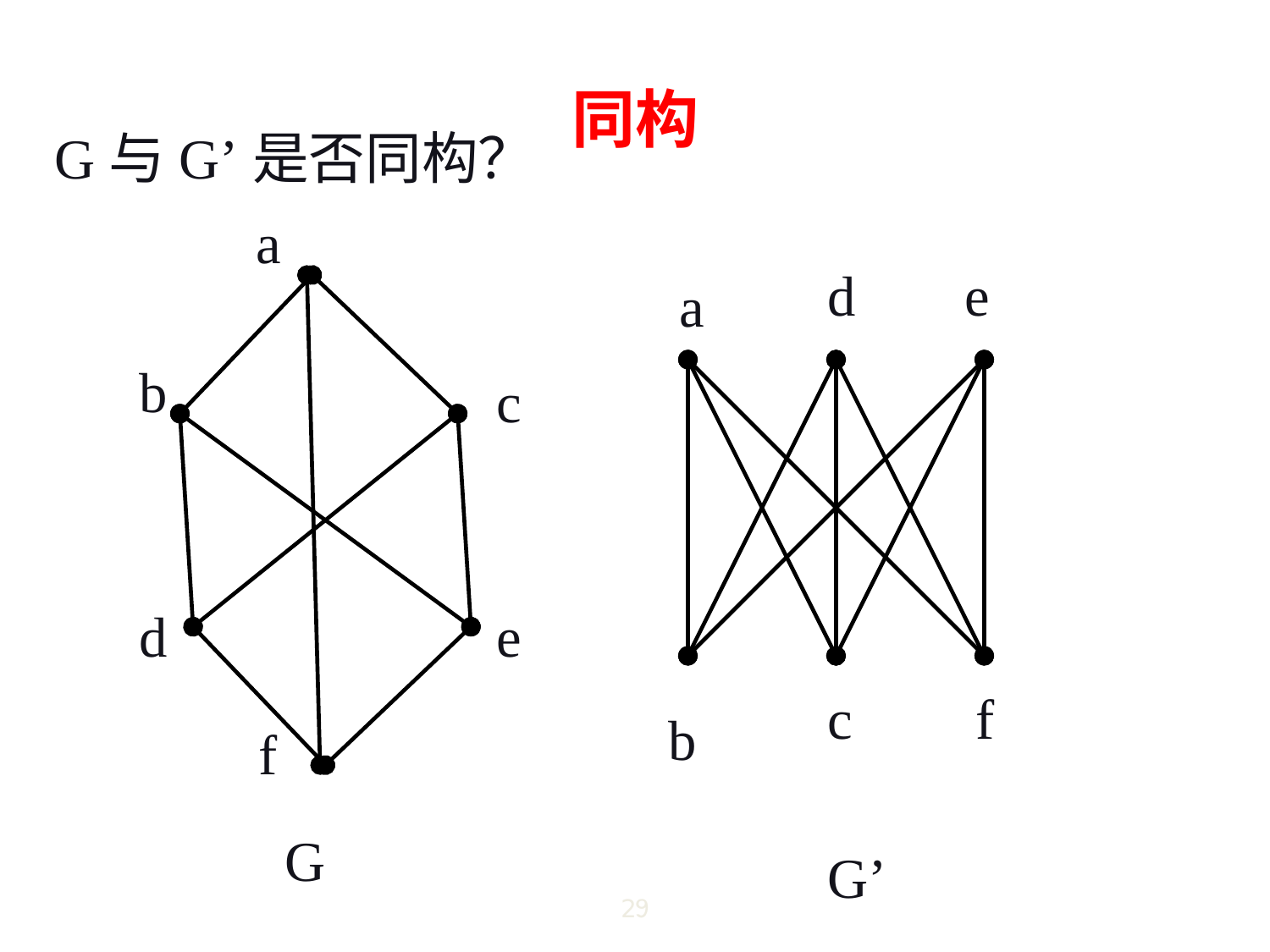

# 同构
G与G’是否同构？
a
d
e
a
b
c
d
e
c
f
b
f

G
G’
29